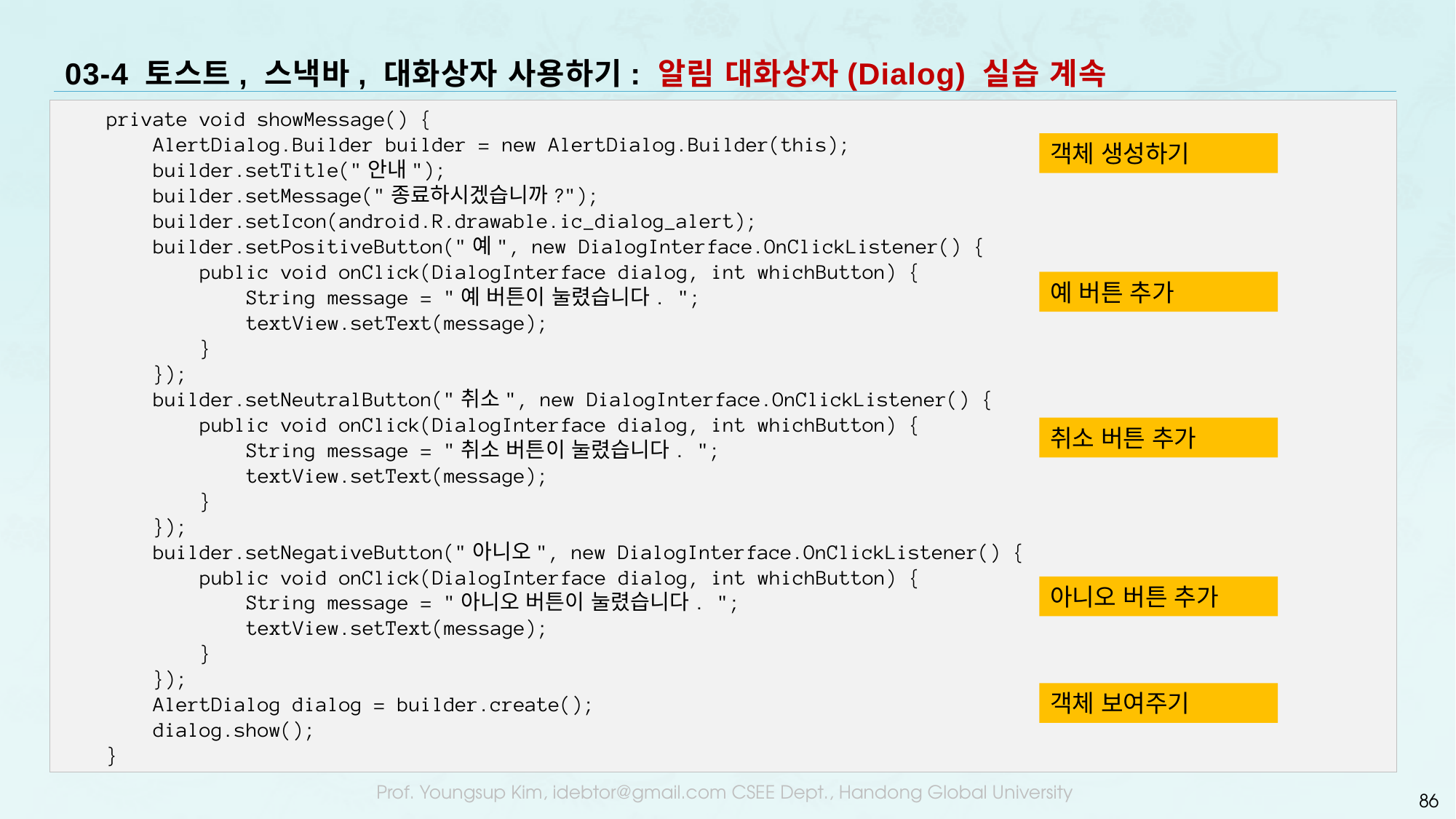

# 03-4 토스트, 스낵바, 대화상자 사용하기: 알림 대화상자(Dialog) 실습 계속
    private void showMessage() {
        AlertDialog.Builder builder = new AlertDialog.Builder(this);
        builder.setTitle("안내");
        builder.setMessage("종료하시겠습니까?");
        builder.setIcon(android.R.drawable.ic_dialog_alert);
        builder.setPositiveButton("예", new DialogInterface.OnClickListener() {
            public void onClick(DialogInterface dialog, int whichButton) {
                String message = "예 버튼이 눌렸습니다. ";
                textView.setText(message);
            }
        });
        builder.setNeutralButton("취소", new DialogInterface.OnClickListener() {
            public void onClick(DialogInterface dialog, int whichButton) {
                String message = "취소 버튼이 눌렸습니다. ";
                textView.setText(message);
            }
        });
        builder.setNegativeButton("아니오", new DialogInterface.OnClickListener() {
            public void onClick(DialogInterface dialog, int whichButton) {
                String message = "아니오 버튼이 눌렸습니다. ";
                textView.setText(message);
            }
        });
        AlertDialog dialog = builder.create();
        dialog.show();
    }

객체 생성하기
예 버튼 추가
취소 버튼 추가
아니오 버튼 추가
객체 보여주기
86